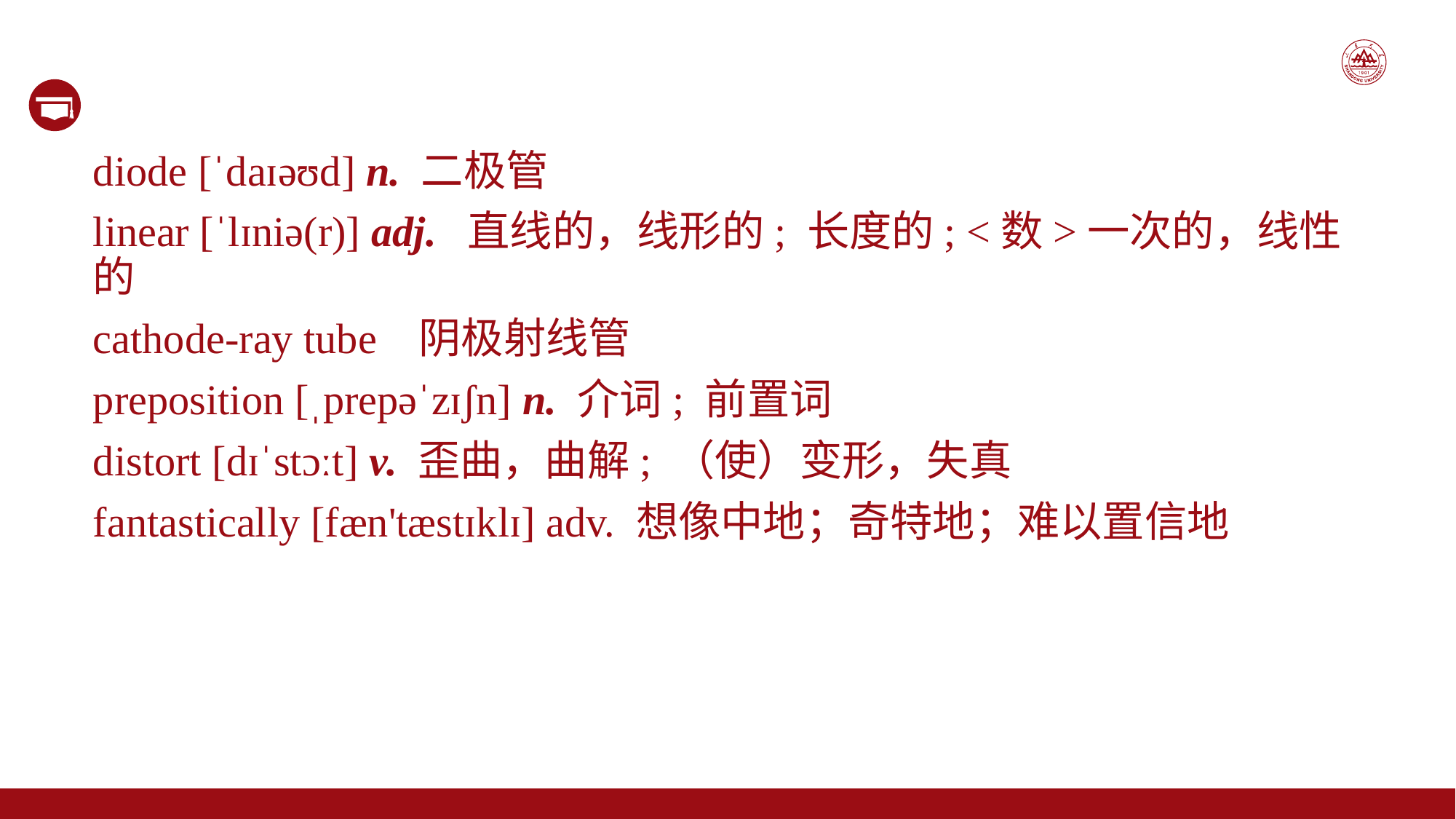

diode [ˈdaɪəʊd] n. 二极管
linear [ˈlɪniə(r)] adj.  直线的，线形的; 长度的; <数>一次的，线性的
cathode-ray tube   阴极射线管
preposition [ˌprepəˈzɪʃn] n. 介词; 前置词
distort [dɪˈstɔːt] v. 歪曲，曲解; （使）变形，失真
fantastically [fæn'tæstɪklɪ] adv. 想像中地；奇特地；难以置信地